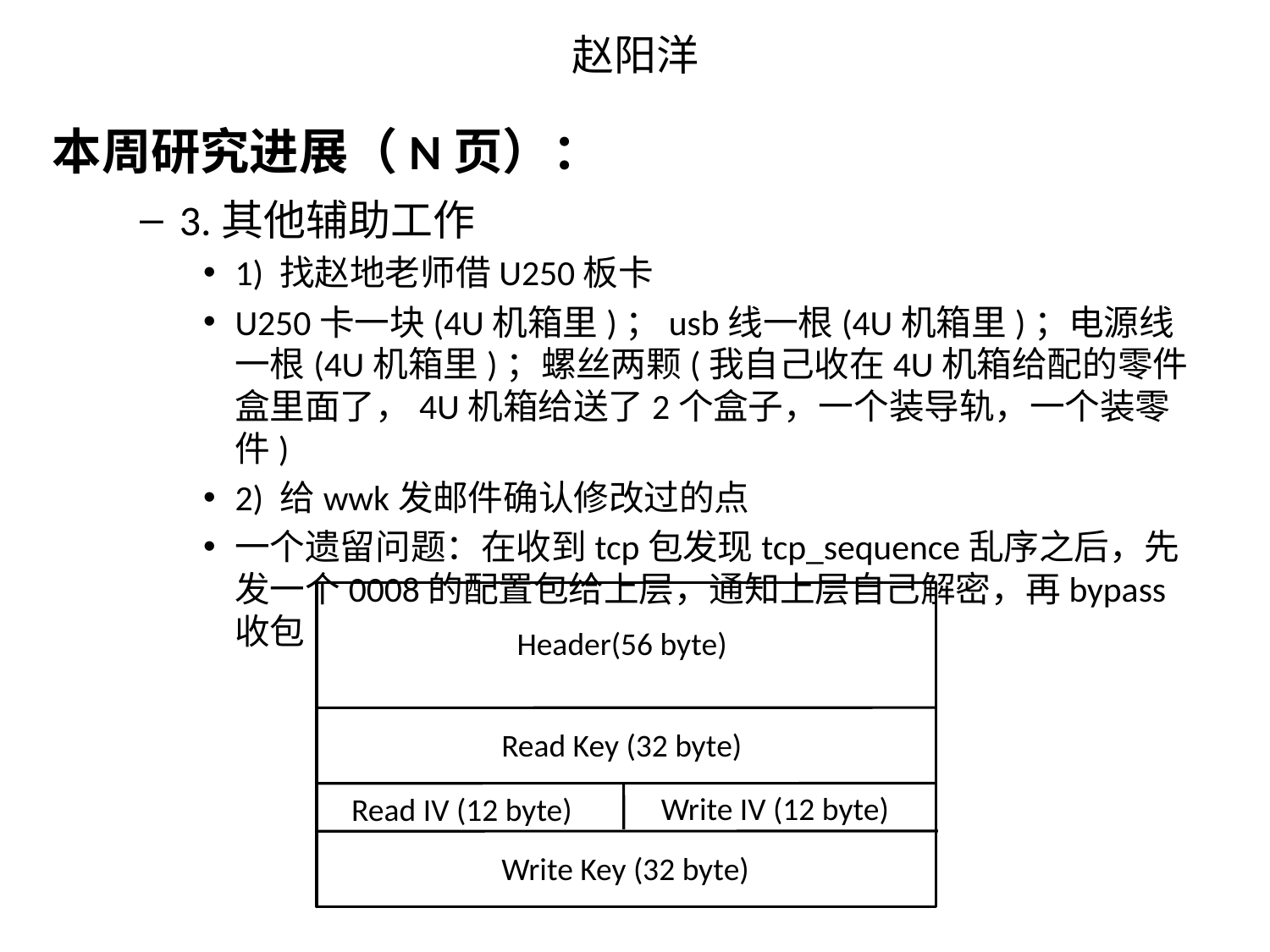

# 赵阳洋
本周研究进展（N页）：
3.其他辅助工作
1) 找赵地老师借U250板卡
U250卡一块(4U机箱里)；usb线一根(4U机箱里)；电源线一根(4U机箱里)；螺丝两颗(我自己收在4U机箱给配的零件盒里面了，4U机箱给送了2个盒子，一个装导轨，一个装零件)
2) 给wwk发邮件确认修改过的点
一个遗留问题：在收到tcp包发现tcp_sequence乱序之后，先发一个0008的配置包给上层，通知上层自己解密，再bypass收包

Header(56 byte)
Read Key (32 byte)
Write IV (12 byte)
Read IV (12 byte)
Write Key (32 byte)